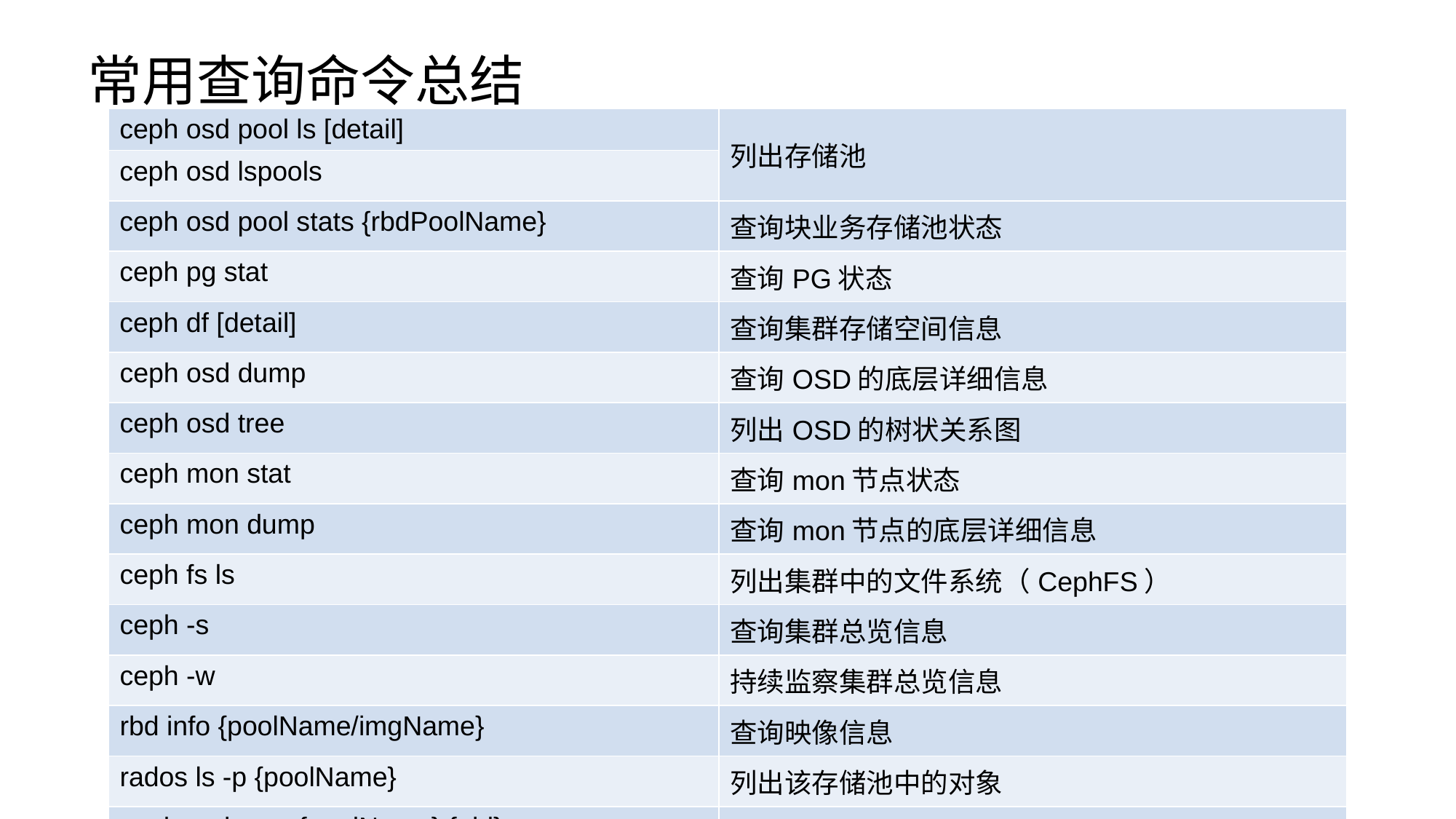

# 常用查询命令总结
| ceph osd pool ls [detail] | 列出存储池 |
| --- | --- |
| ceph osd lspools |  |
| ceph osd pool stats {rbdPoolName} | 查询块业务存储池状态 |
| ceph pg stat | 查询PG状态 |
| ceph df [detail] | 查询集群存储空间信息 |
| ceph osd dump | 查询OSD的底层详细信息 |
| ceph osd tree | 列出OSD的树状关系图 |
| ceph mon stat | 查询mon节点状态 |
| ceph mon dump | 查询mon节点的底层详细信息 |
| ceph fs ls | 列出集群中的文件系统（CephFS） |
| ceph -s | 查询集群总览信息 |
| ceph -w | 持续监察集群总览信息 |
| rbd info {poolName/imgName} | 查询映像信息 |
| rados ls -p {poolName} | 列出该存储池中的对象 |
| ceph osd map {poolName} {oid} | 查询存储池中指定对象的映射信息 |
| ceph quorum\_status [--format json-pretty] | 查验集群mon节点状态，将返回JSON数据 |